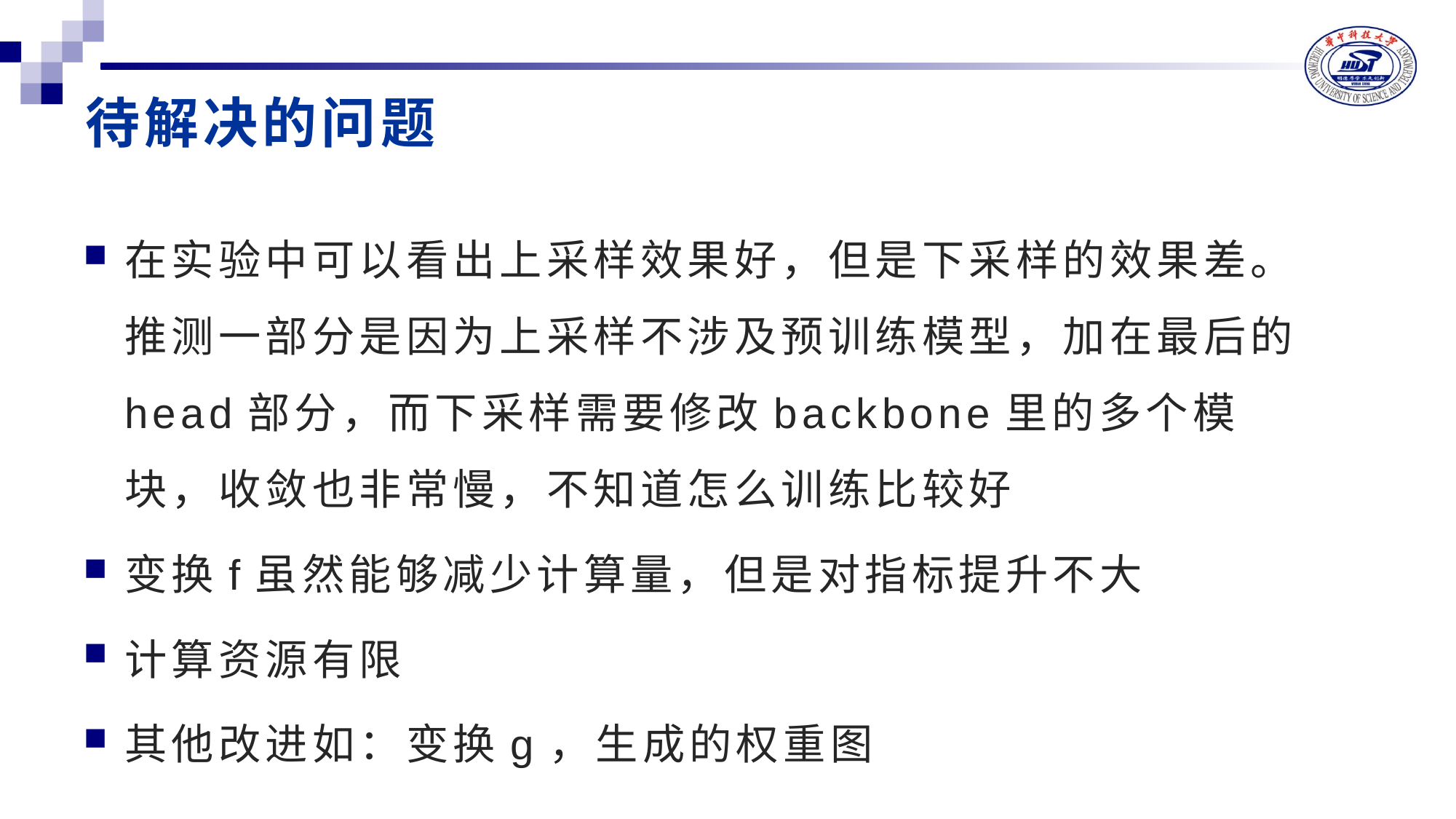

# 待解决的问题
在实验中可以看出上采样效果好，但是下采样的效果差。推测一部分是因为上采样不涉及预训练模型，加在最后的head部分，而下采样需要修改backbone里的多个模块，收敛也非常慢，不知道怎么训练比较好
变换f虽然能够减少计算量，但是对指标提升不大
计算资源有限
其他改进如：变换g，生成的权重图